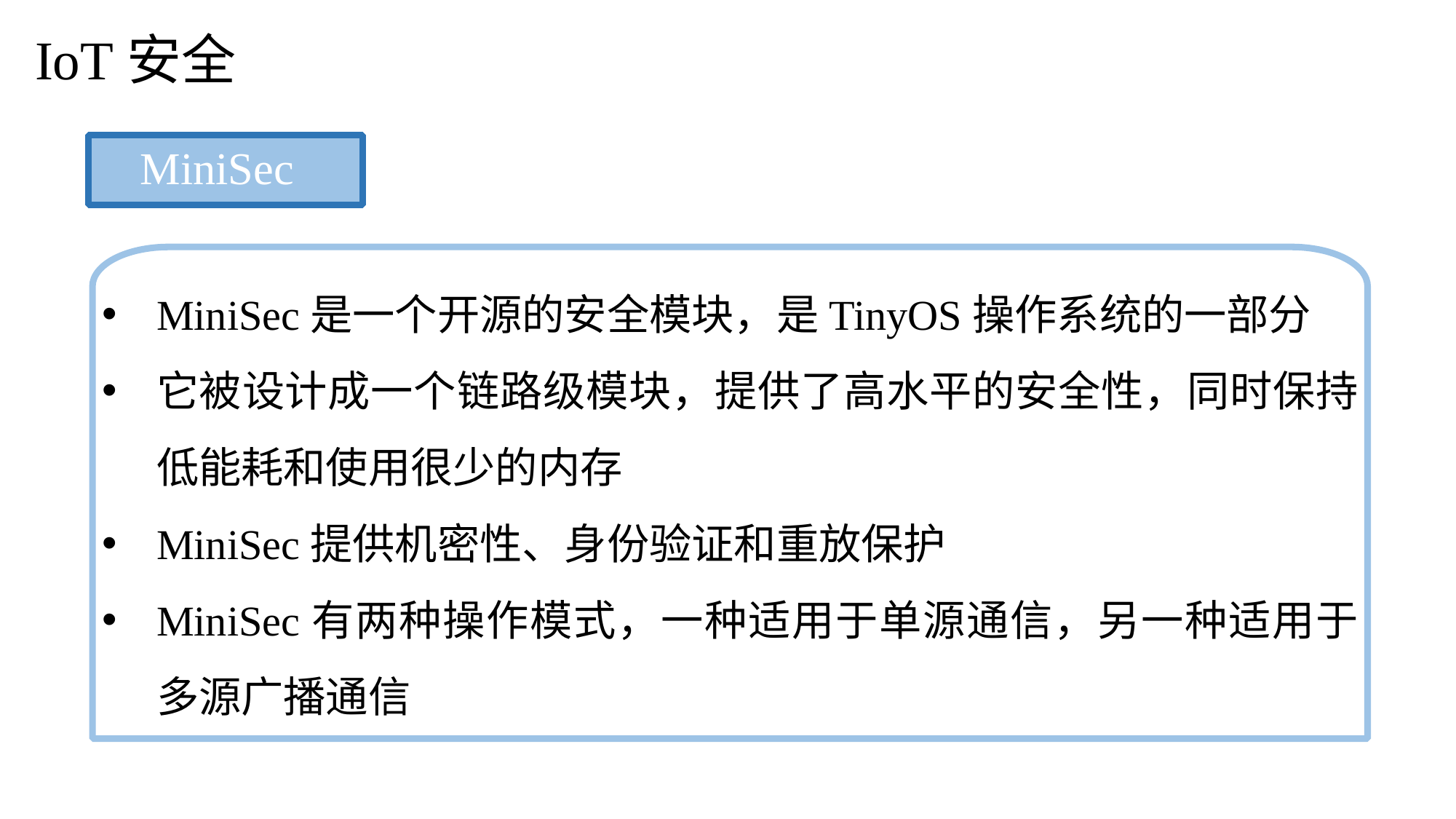

IoT安全

MiniSec
MiniSec是一个开源的安全模块，是TinyOS操作系统的一部分
它被设计成一个链路级模块，提供了高水平的安全性，同时保持低能耗和使用很少的内存
MiniSec提供机密性、身份验证和重放保护
MiniSec有两种操作模式，一种适用于单源通信，另一种适用于多源广播通信